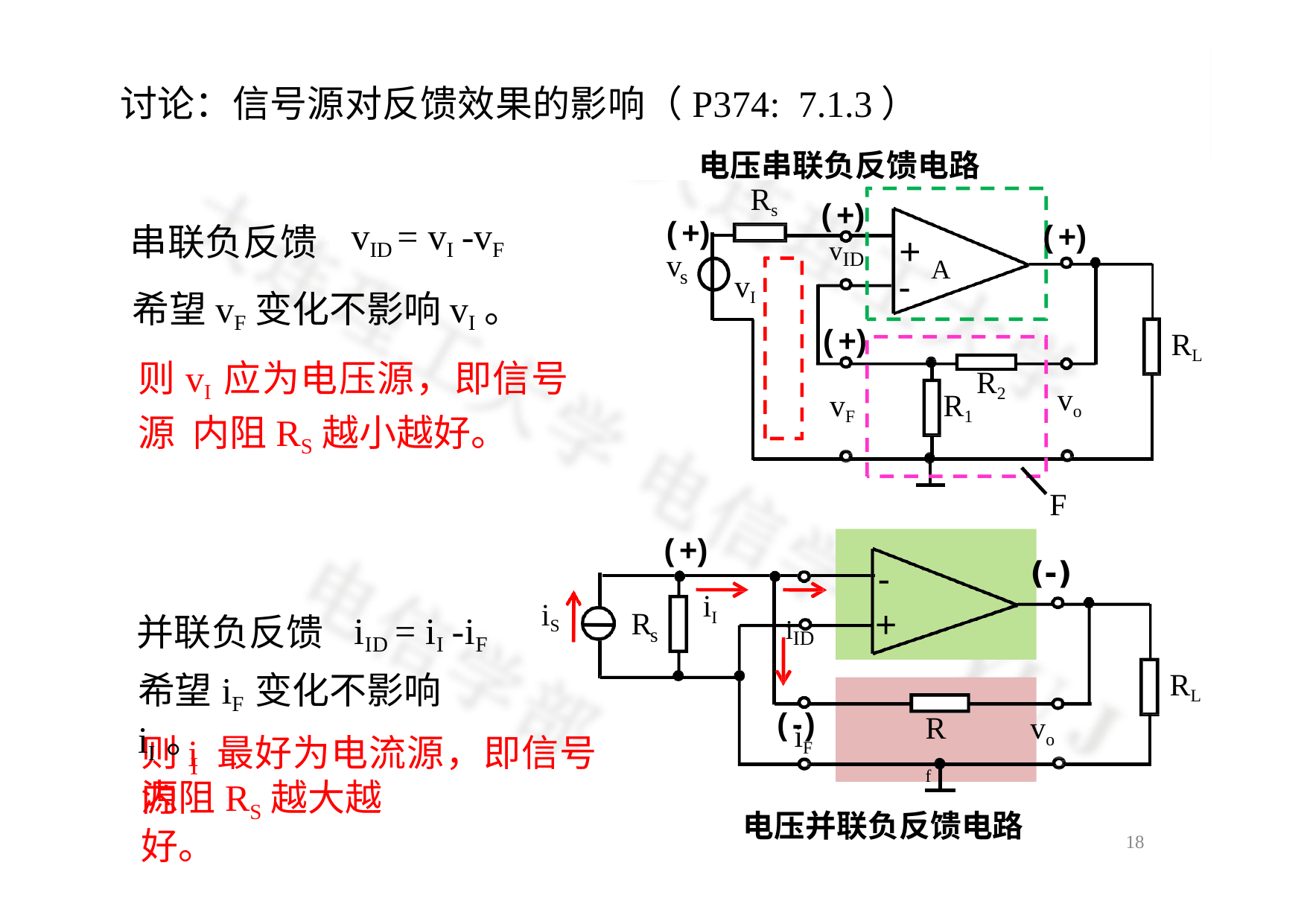

# 讨论：信号源对反馈效果的影响（P374: 7.1.3）

电压串联负反馈电路
Rs

(+)

vID = vI -vF
(+)
(+)
+ A
串联负反馈

vID
v

-
s
vI
希望vF变化不影响vI。
则vI应为电压源，即信号源  内阻RS越小越好。

(+)
RL

R2

vo

vF
R1

F

(+)

(-)
-
+
iID  iF

iI
iS
R
iID = iI -iF
并联负反馈
s

RL
希望iF变化不影响iI。

(-)
Rf
vo

则i 最好为电流源，即信号源
I
内阻RS越大越好。

电压并联负反馈电路
18